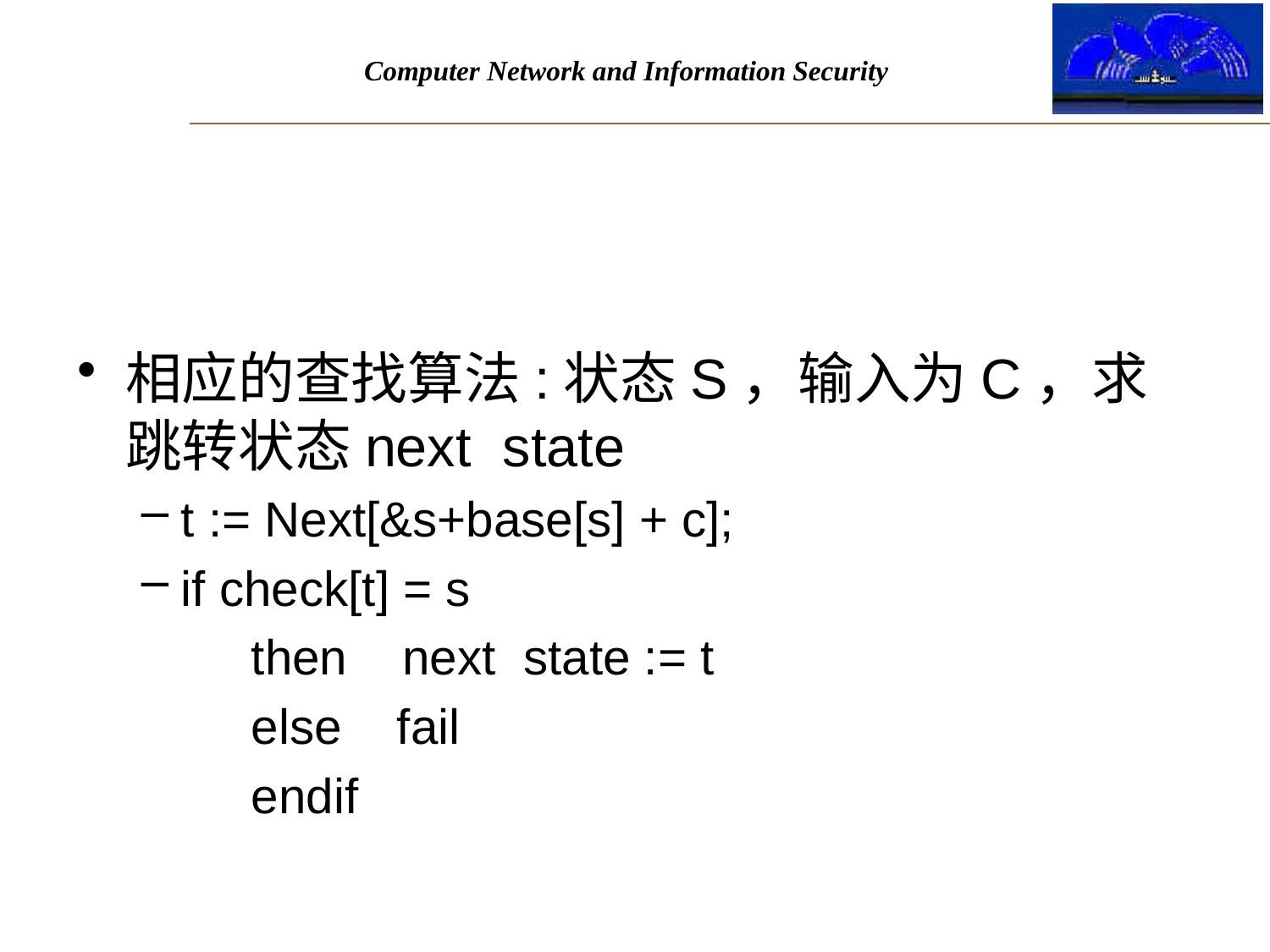

#
相应的查找算法:状态S，输入为C，求跳转状态next  state
t := Next[&s+base[s] + c];
if check[t] = s
        then    next  state := t
        else    fail
        endif